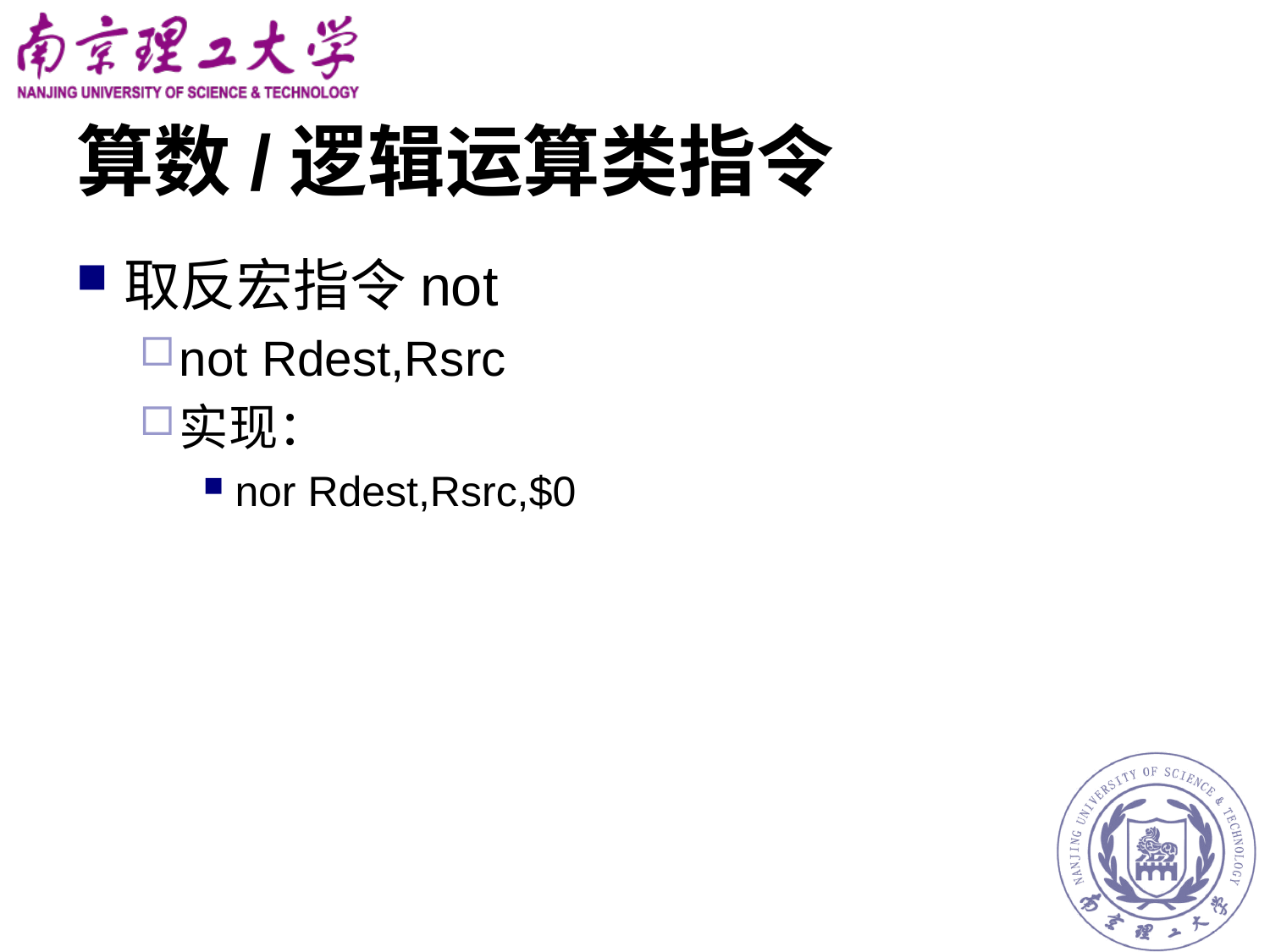

# 算数/逻辑运算类指令
取反宏指令not
not Rdest,Rsrc
实现：
nor Rdest,Rsrc,$0